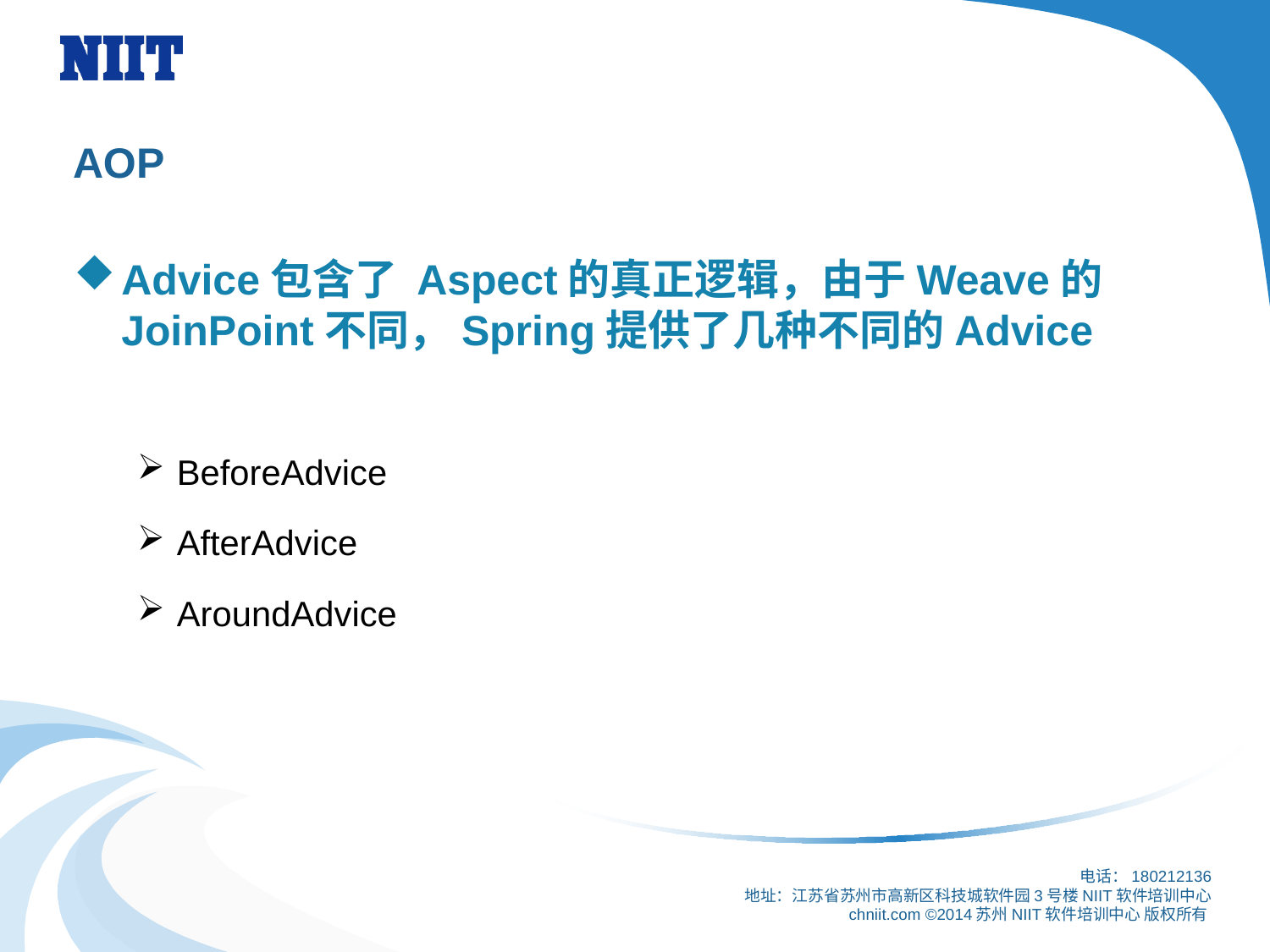

# AOP
Advice包含了 Aspect的真正逻辑，由于Weave的JoinPoint不同，Spring提供了几种不同的Advice

BeforeAdvice
AfterAdvice
AroundAdvice